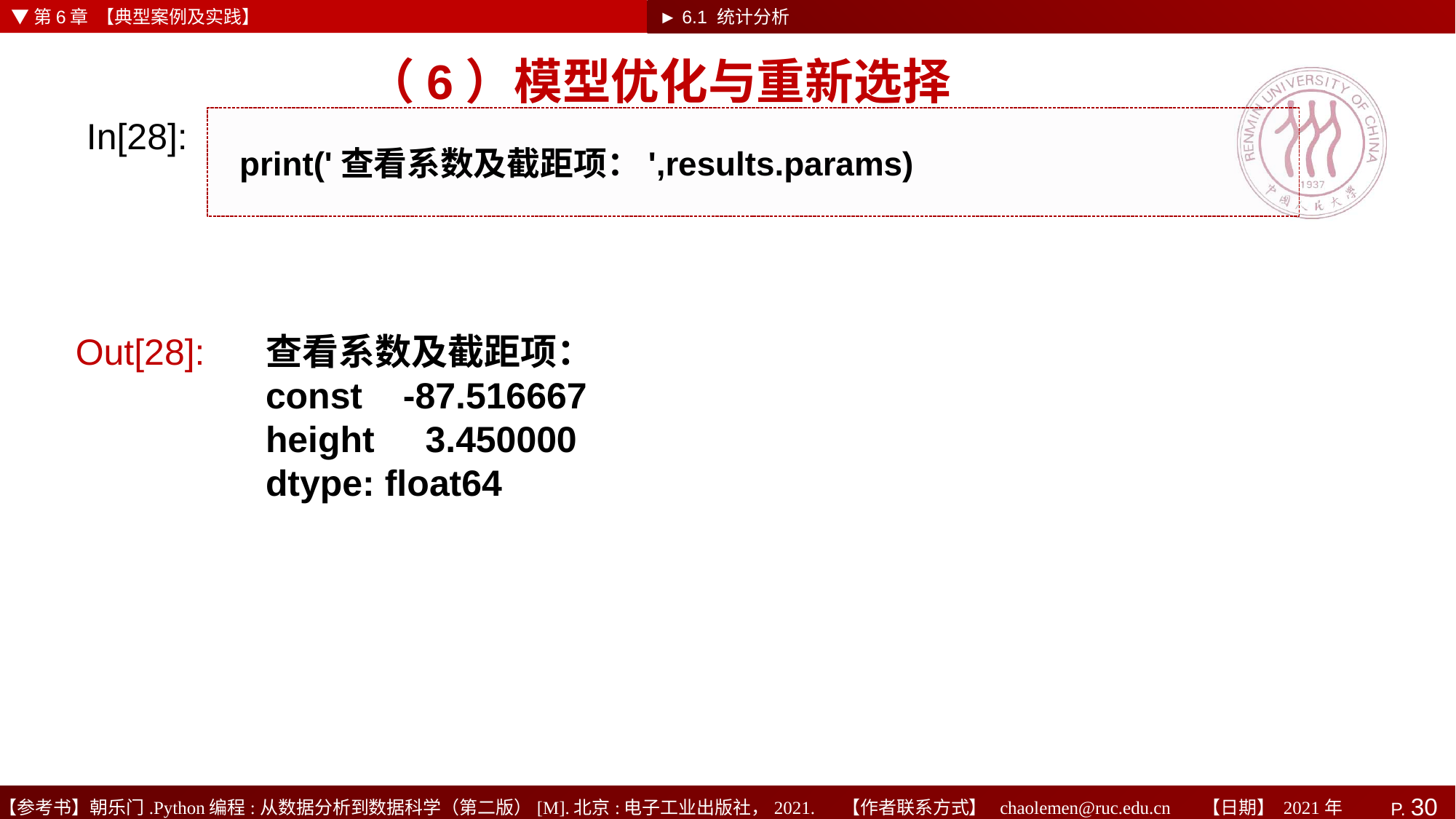

▼第6章  【典型案例及实践】
► 6.1 统计分析
# （6）模型优化与重新选择
In[28]:
print('查看系数及截距项：',results.params)
Out[28]:
查看系数及截距项：
const    -87.516667
height     3.450000
dtype: float64